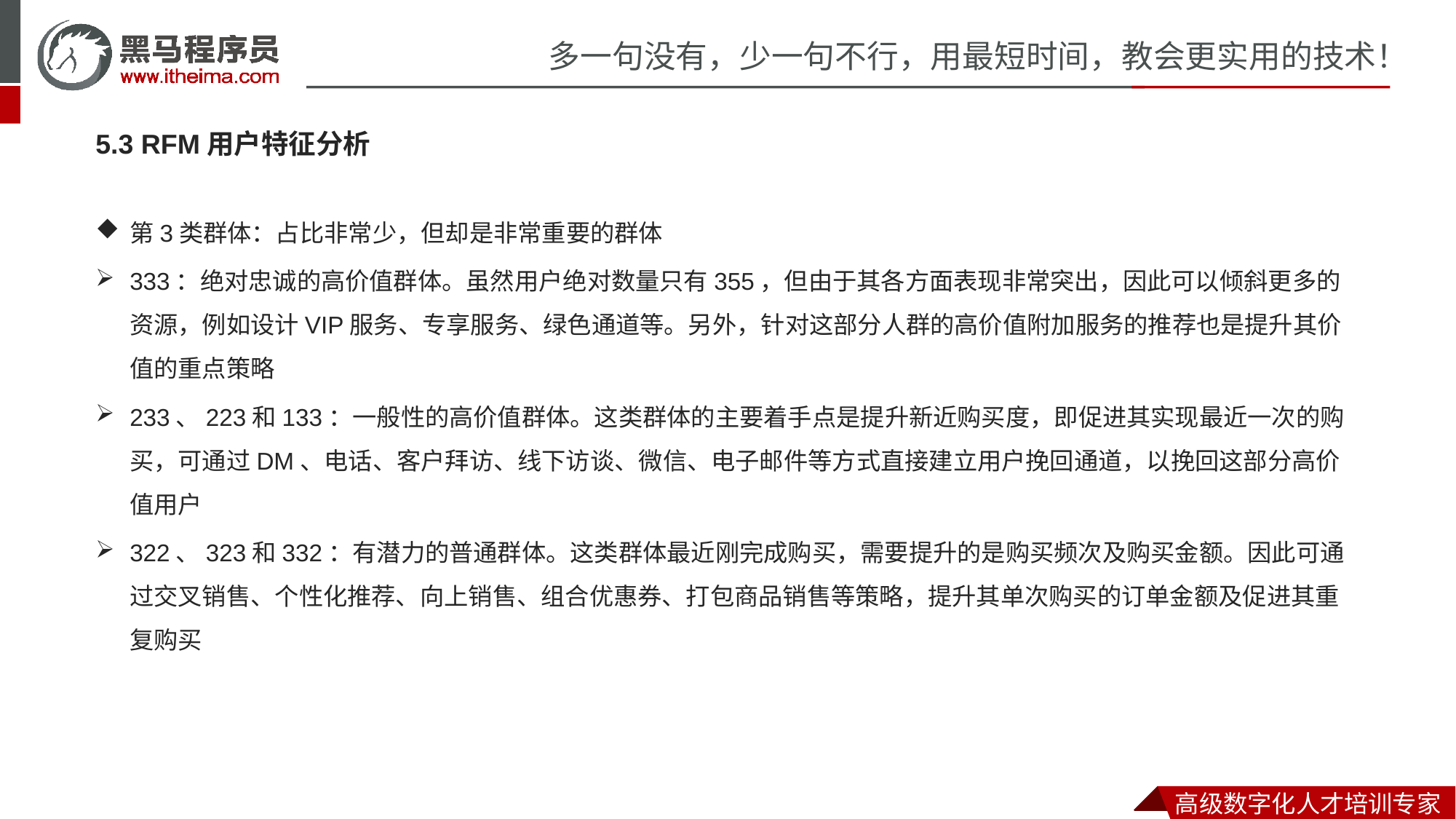

5.3 RFM用户特征分析
第3类群体：占比非常少，但却是非常重要的群体
333：绝对忠诚的高价值群体。虽然用户绝对数量只有355，但由于其各方面表现非常突出，因此可以倾斜更多的资源，例如设计VIP服务、专享服务、绿色通道等。另外，针对这部分人群的高价值附加服务的推荐也是提升其价值的重点策略
233、223和133：一般性的高价值群体。这类群体的主要着手点是提升新近购买度，即促进其实现最近一次的购买，可通过DM、电话、客户拜访、线下访谈、微信、电子邮件等方式直接建立用户挽回通道，以挽回这部分高价值用户
322、323和332：有潜力的普通群体。这类群体最近刚完成购买，需要提升的是购买频次及购买金额。因此可通过交叉销售、个性化推荐、向上销售、组合优惠券、打包商品销售等策略，提升其单次购买的订单金额及促进其重复购买